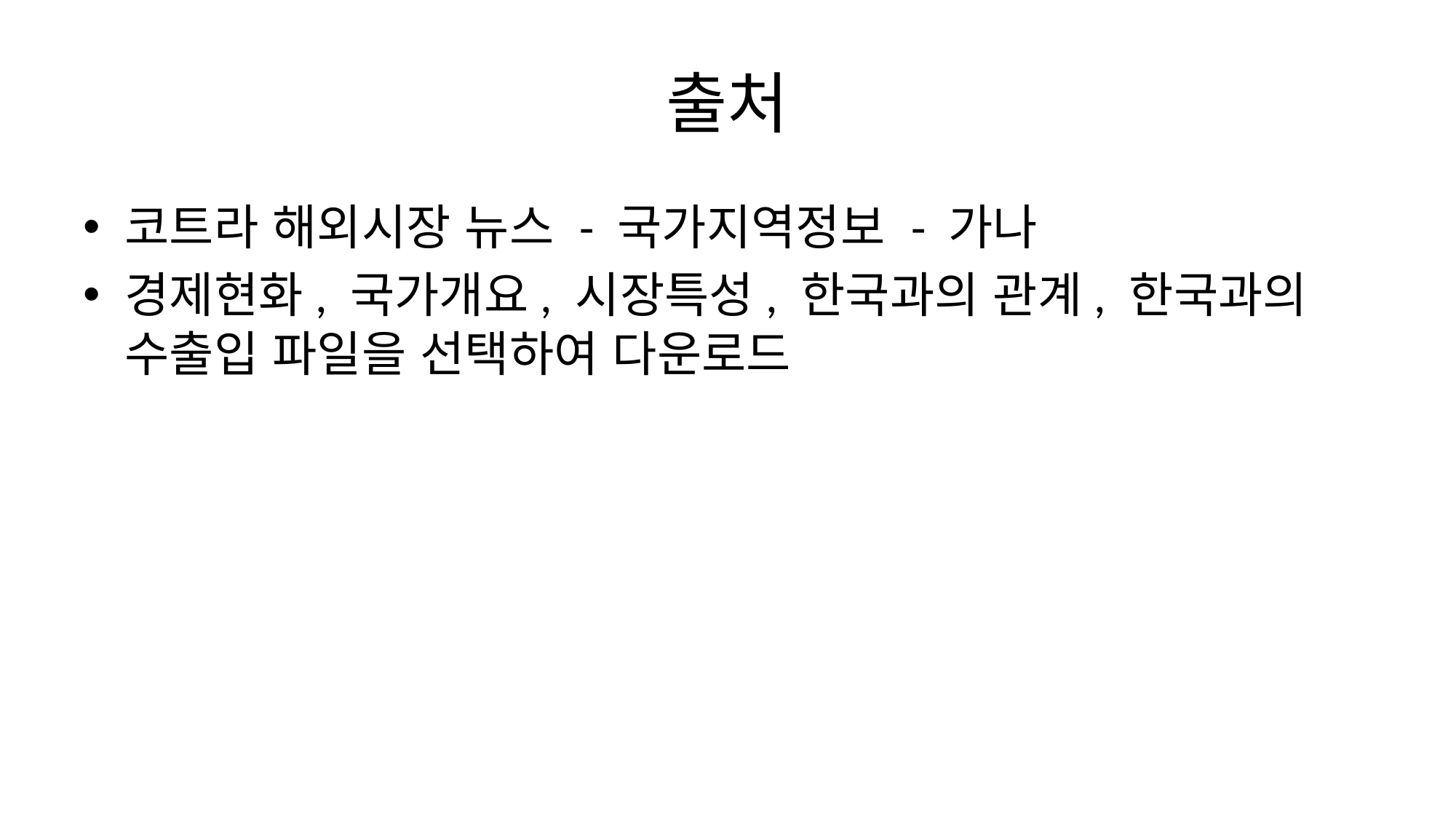

# 출처
코트라 해외시장 뉴스 - 국가지역정보 - 가나
경제현화, 국가개요, 시장특성, 한국과의 관계, 한국과의 수출입 파일을 선택하여 다운로드